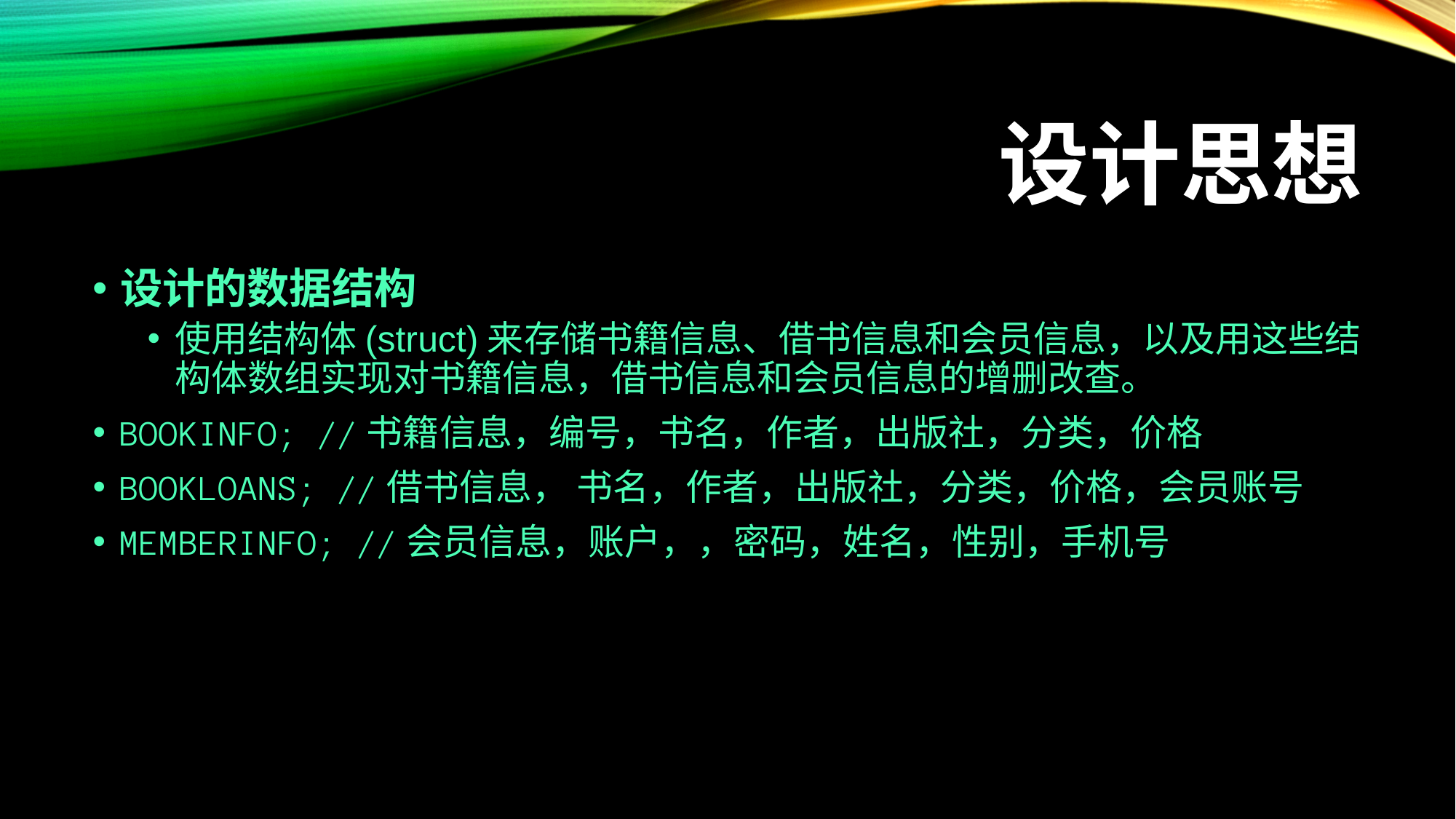

# 设计思想
设计的数据结构
使用结构体(struct)来存储书籍信息、借书信息和会员信息，以及用这些结构体数组实现对书籍信息，借书信息和会员信息的增删改查。
BOOKINFO; //书籍信息，编号，书名，作者，出版社，分类，价格
BOOKLOANS; //借书信息， 书名，作者，出版社，分类，价格，会员账号
MEMBERINFO; //会员信息，账户，，密码，姓名，性别，手机号